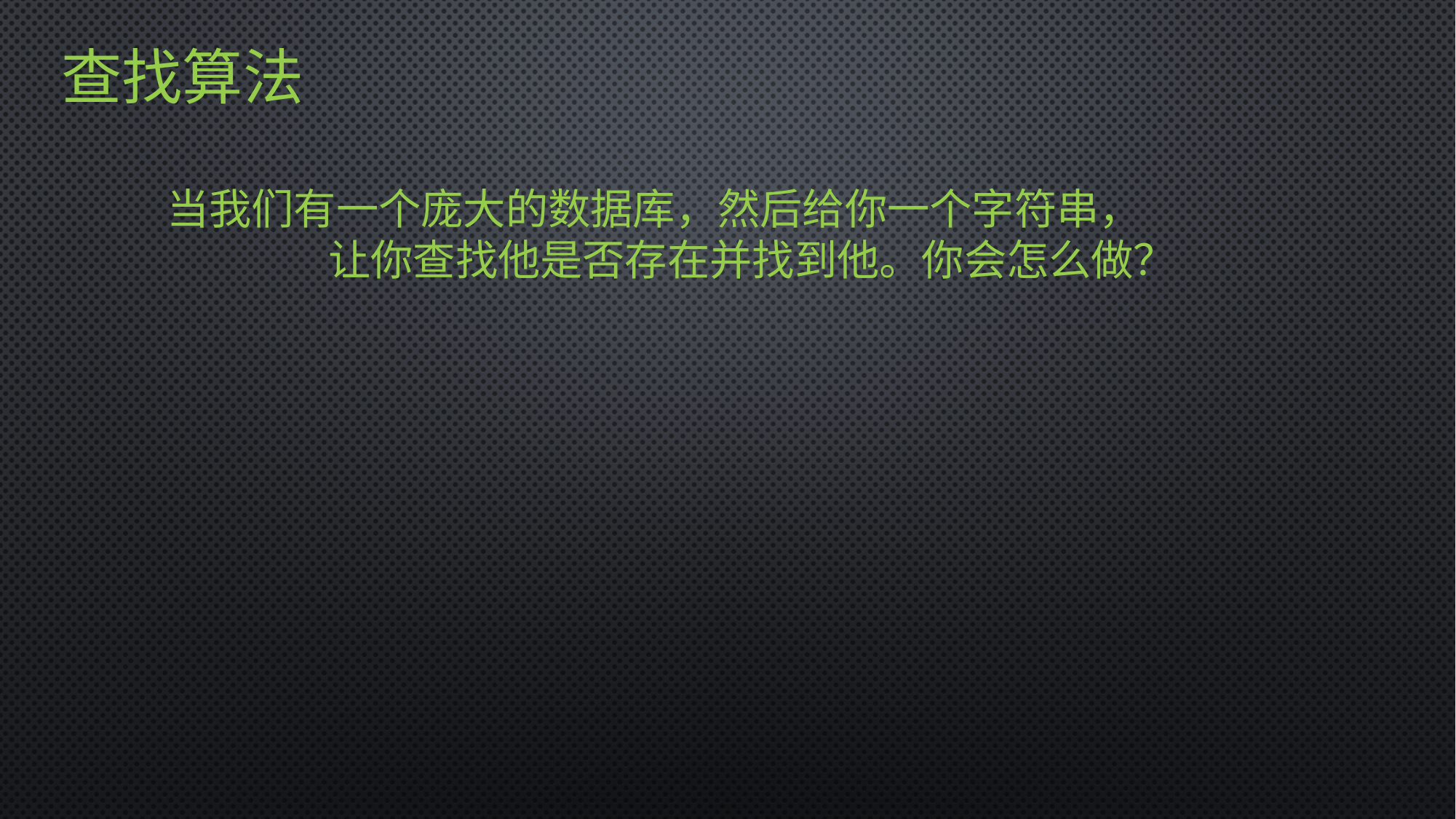

查找算法
当我们有一个庞大的数据库，然后给你一个字符串，
                让你查找他是否存在并找到他。你会怎么做？